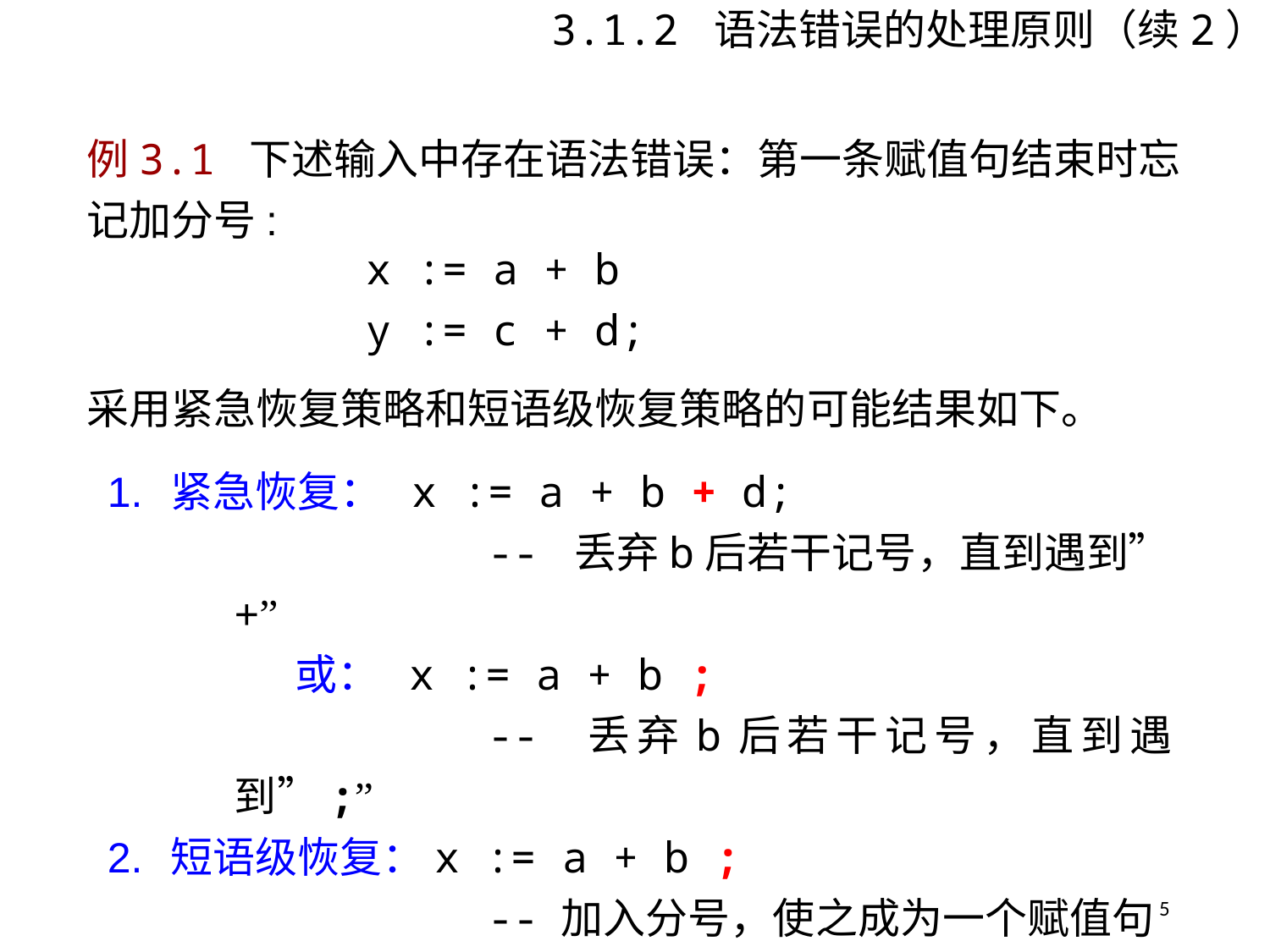

# 3.1.2 语法错误的处理原则（续2）
例3.1  下述输入中存在语法错误：第一条赋值句结束时忘记加分号:
x := a + b
y := c + d;
采用紧急恢复策略和短语级恢复策略的可能结果如下。
紧急恢复：  x := a + b + d;
			-- 丢弃b后若干记号，直到遇到”+”
            或：  x := a + b ;
			-- 丢弃b后若干记号，直到遇到”;”
短语级恢复：x := a + b ;
			-- 加入分号，使之成为一个赋值句
            		      y := c + d;
5